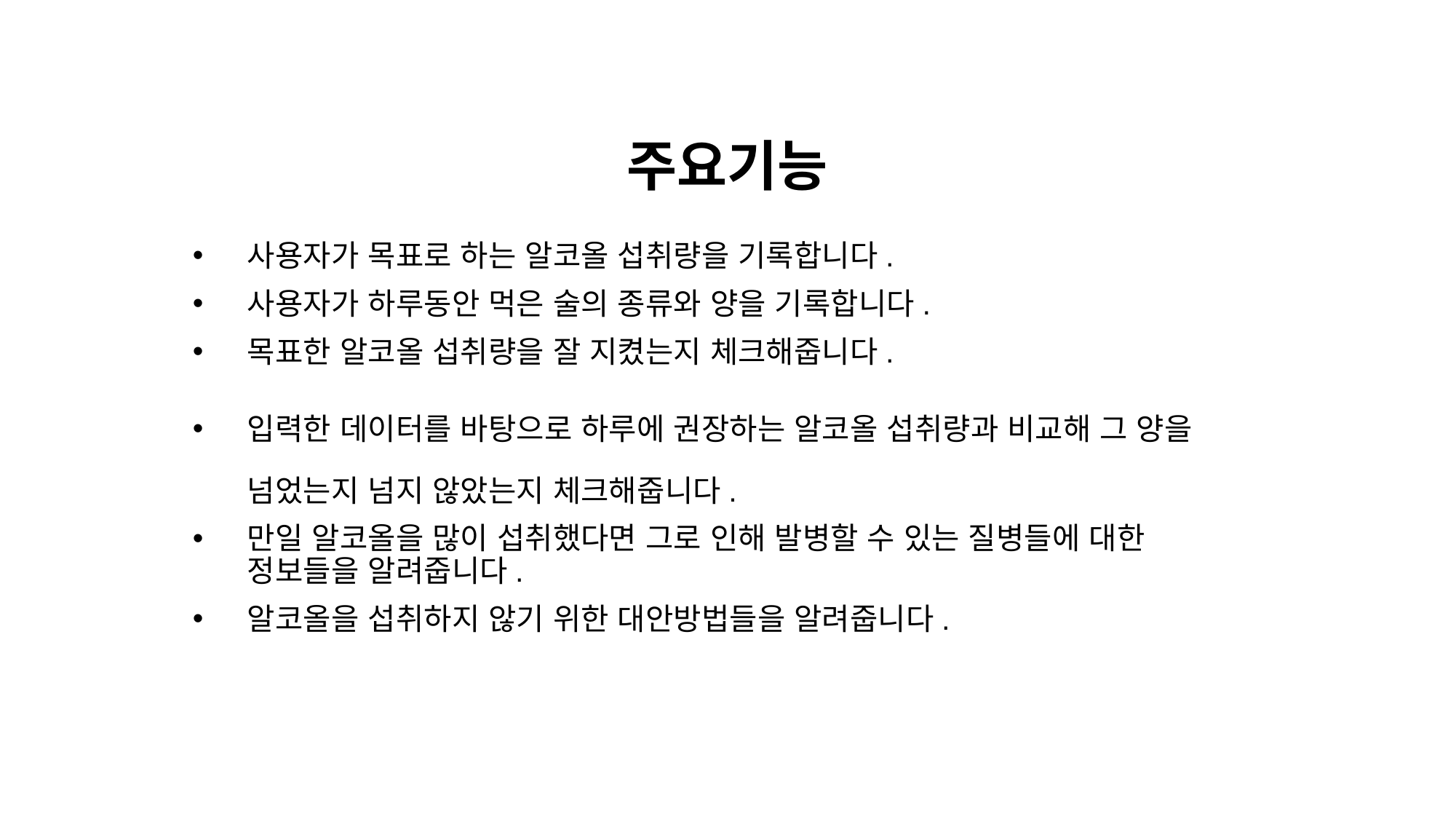

# 주요기능
사용자가 목표로 하는 알코올 섭취량을 기록합니다.
사용자가 하루동안 먹은 술의 종류와 양을 기록합니다.
목표한 알코올 섭취량을 잘 지켰는지 체크해줍니다.
입력한 데이터를 바탕으로 하루에 권장하는 알코올 섭취량과 비교해 그 양을 넘었는지 넘지 않았는지 체크해줍니다.
만일 알코올을 많이 섭취했다면 그로 인해 발병할 수 있는 질병들에 대한 정보들을 알려줍니다.
알코올을 섭취하지 않기 위한 대안방법들을 알려줍니다.